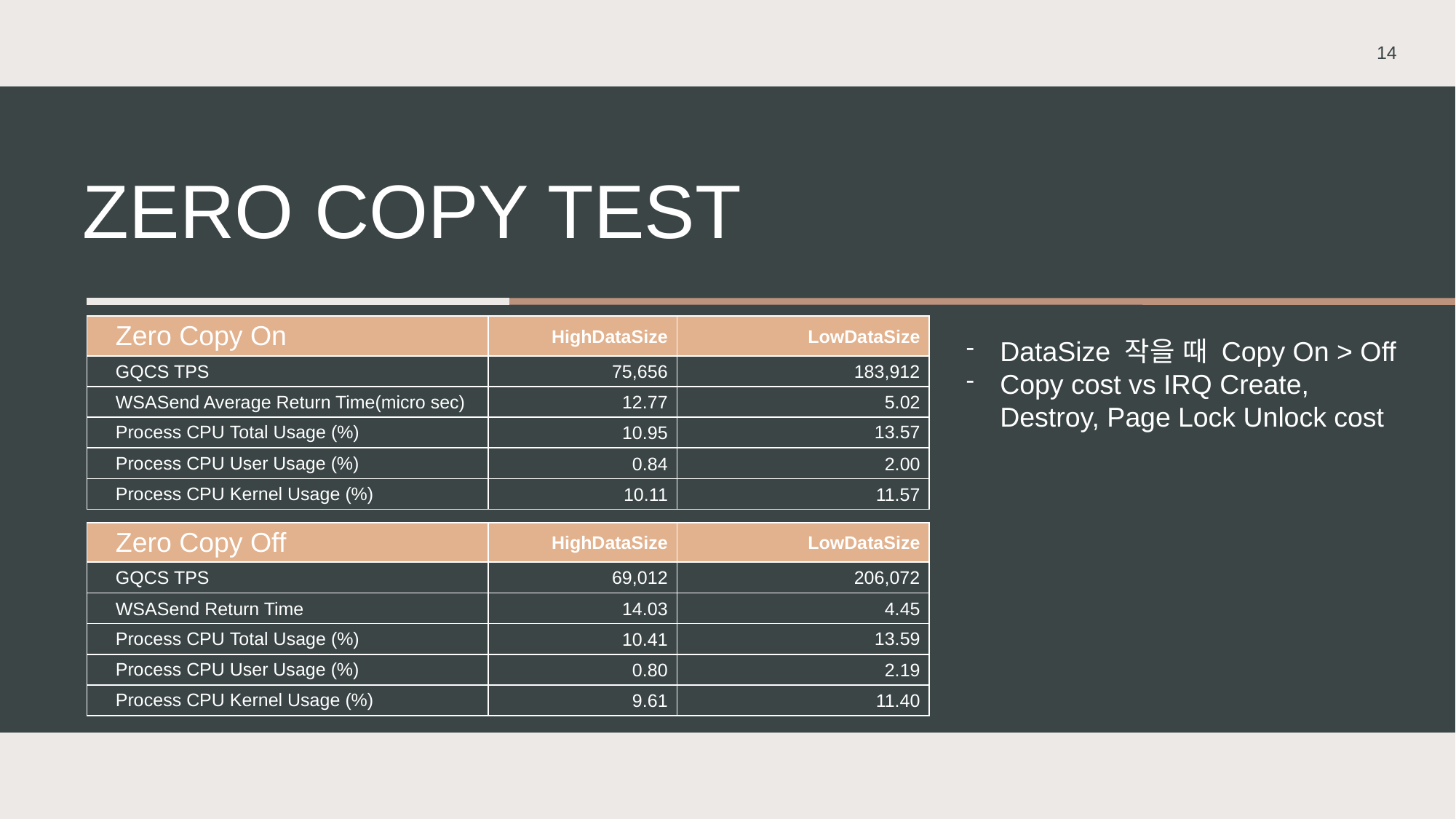

14
# ZERO COPY TEST
| Zero Copy On | HighDataSize | LowDataSize |
| --- | --- | --- |
| GQCS TPS | 75,656 | 183,912 |
| WSASend Average Return Time(micro sec) | 12.77 | 5.02 |
| Process CPU Total Usage (%) | 10.95 | 13.57 |
| Process CPU User Usage (%) | 0.84 | 2.00 |
| Process CPU Kernel Usage (%) | 10.11 | 11.57 |
DataSize 작을 때 Copy On > Off
Copy cost vs IRQ Create, Destroy, Page Lock Unlock cost

| Zero Copy Off | HighDataSize | LowDataSize |
| --- | --- | --- |
| GQCS TPS | 69,012 | 206,072 |
| WSASend Return Time | 14.03 | 4.45 |
| Process CPU Total Usage (%) | 10.41 | 13.59 |
| Process CPU User Usage (%) | 0.80 | 2.19 |
| Process CPU Kernel Usage (%) | 9.61 | 11.40 |